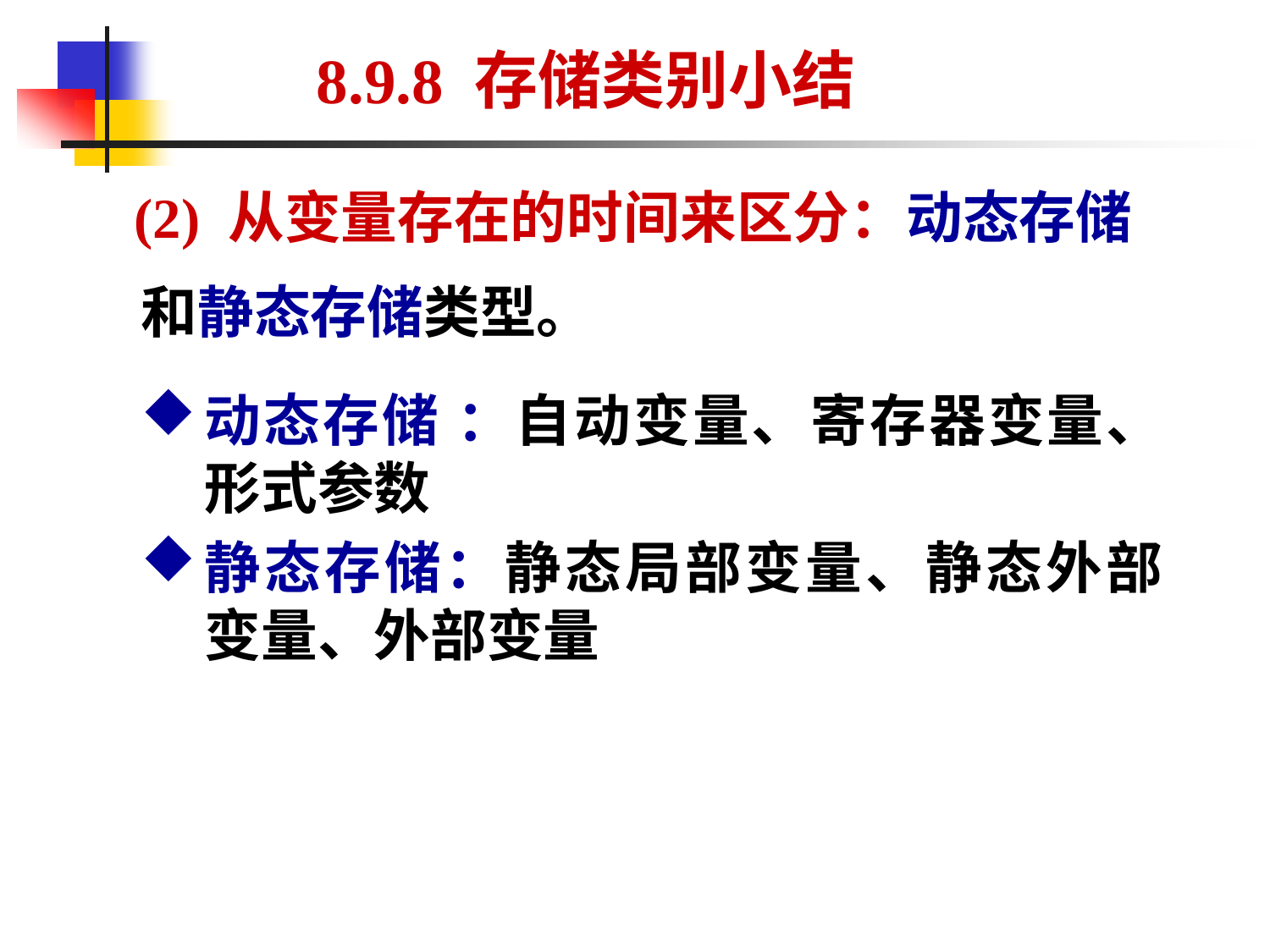

8.9.8 存储类别小结
    (2) 从变量存在的时间来区分：动态存储和静态存储类型。

动态存储 ：自动变量、寄存器变量、形式参数
静态存储：静态局部变量、静态外部变量、外部变量